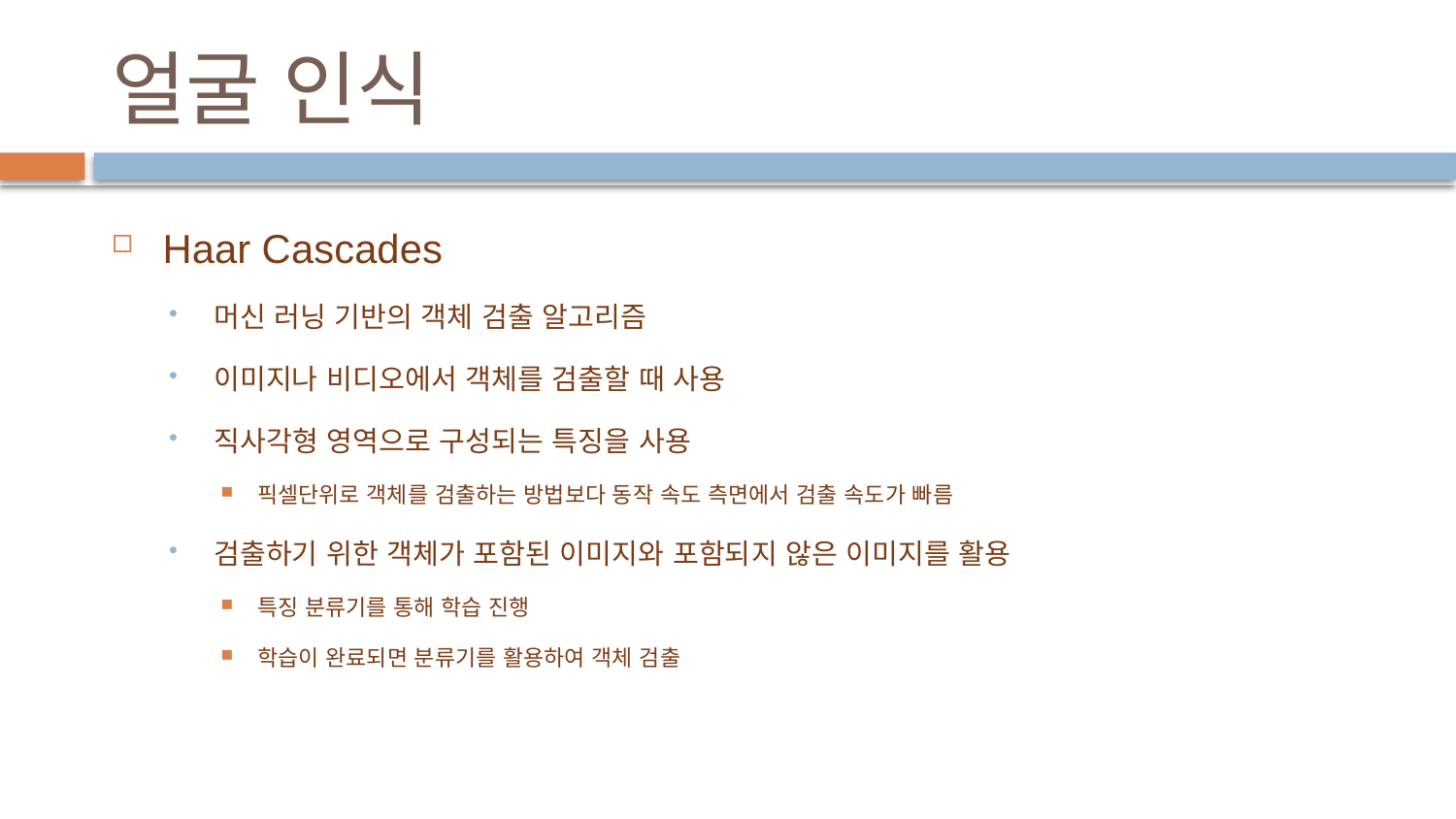

# 얼굴 인식
Haar Cascades
머신 러닝 기반의 객체 검출 알고리즘
이미지나 비디오에서 객체를 검출할 때 사용
직사각형 영역으로 구성되는 특징을 사용
픽셀단위로 객체를 검출하는 방법보다 동작 속도 측면에서 검출 속도가 빠름
검출하기 위한 객체가 포함된 이미지와 포함되지 않은 이미지를 활용
특징 분류기를 통해 학습 진행
학습이 완료되면 분류기를 활용하여 객체 검출